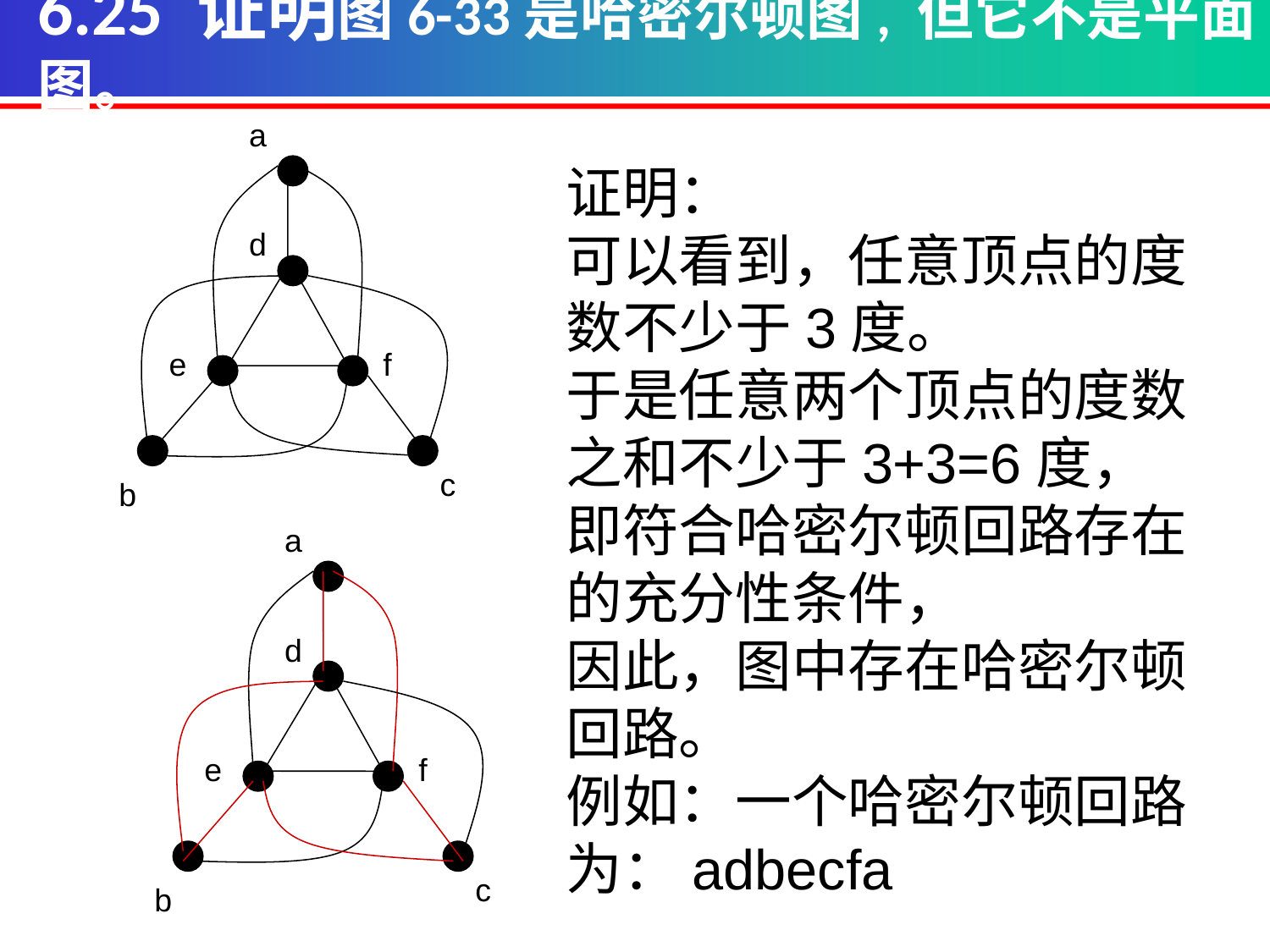

6.25 证明图6-33是哈密尔顿图, 但它不是平面图。
a

d

e
f

c
b
证明：
可以看到，任意顶点的度数不少于3度。
于是任意两个顶点的度数之和不少于3+3=6度，
即符合哈密尔顿回路存在的充分性条件，
因此，图中存在哈密尔顿回路。
例如：一个哈密尔顿回路为：adbecfa
a

d

e
f

c
b